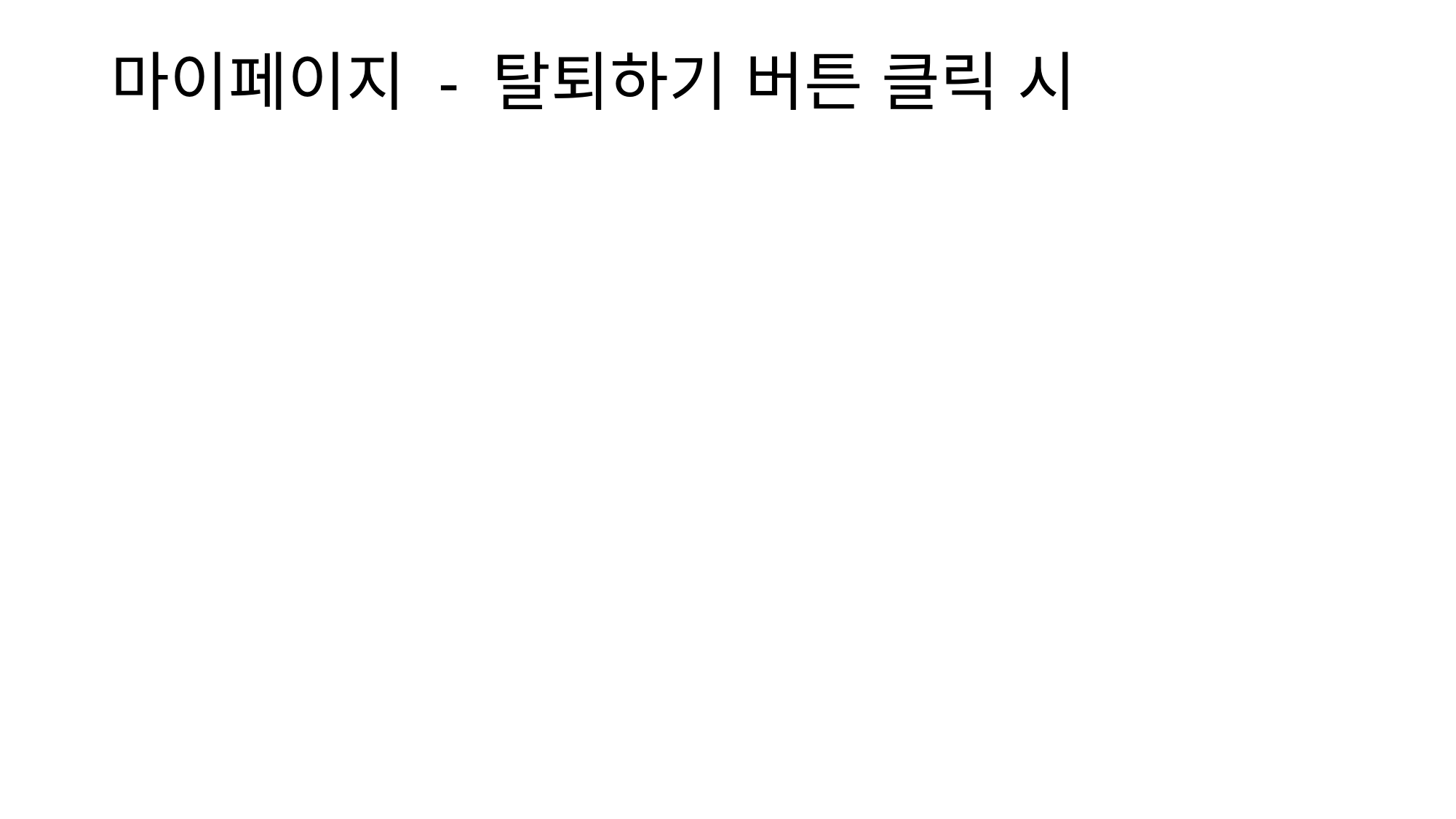

# 마이페이지 - 탈퇴하기 버튼 클릭 시